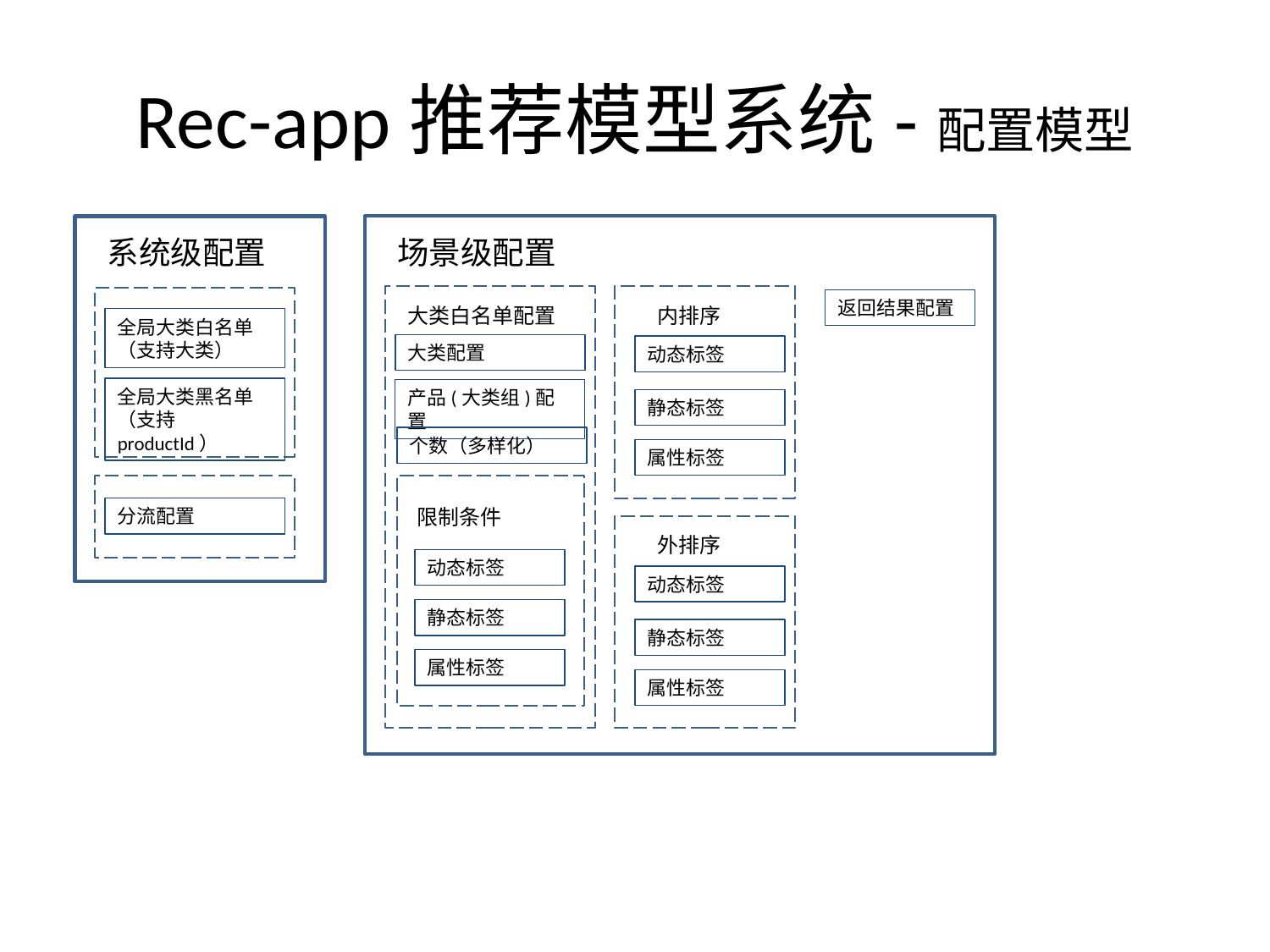

# Rec-app推荐模型系统-配置模型

场景级配置
系统级配置

内排序
动态标签
静态标签
属性标签

返回结果配置
大类白名单配置
全局大类白名单（支持大类）
大类配置
全局大类黑名单（支持productId）
产品(大类组)配置
个数（多样化）

限制条件
分流配置

外排序
动态标签
静态标签
属性标签
动态标签
静态标签
属性标签